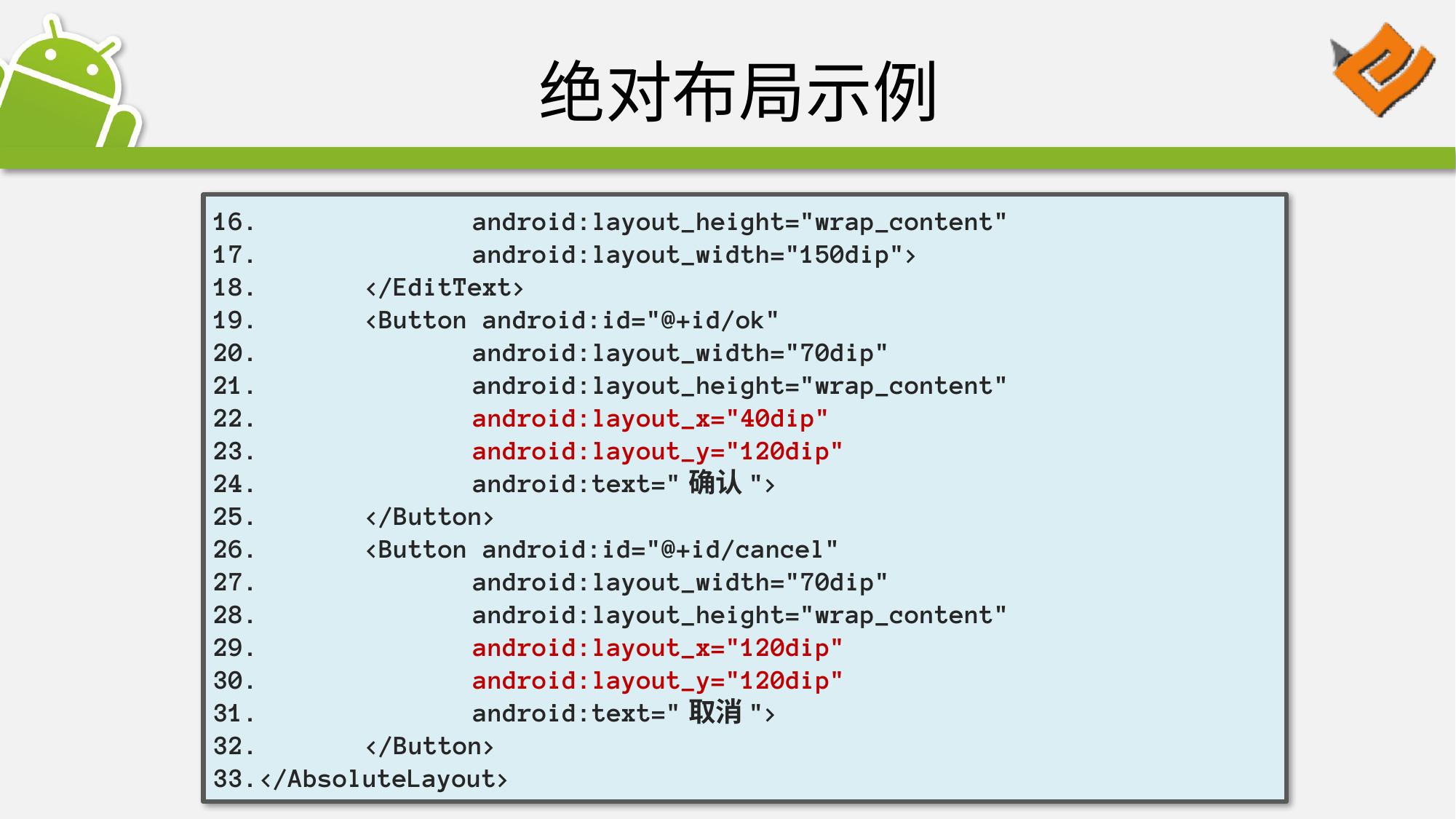

# 绝对布局示例
		android:layout_height="wrap_content"
		android:layout_width="150dip">
	</EditText>
	<Button android:id="@+id/ok"
		android:layout_width="70dip"
		android:layout_height="wrap_content"
		android:layout_x="40dip"
		android:layout_y="120dip"
		android:text="确认">
	</Button>
	<Button android:id="@+id/cancel"
		android:layout_width="70dip"
		android:layout_height="wrap_content"
		android:layout_x="120dip"
		android:layout_y="120dip"
		android:text="取消">
	</Button>
</AbsoluteLayout>